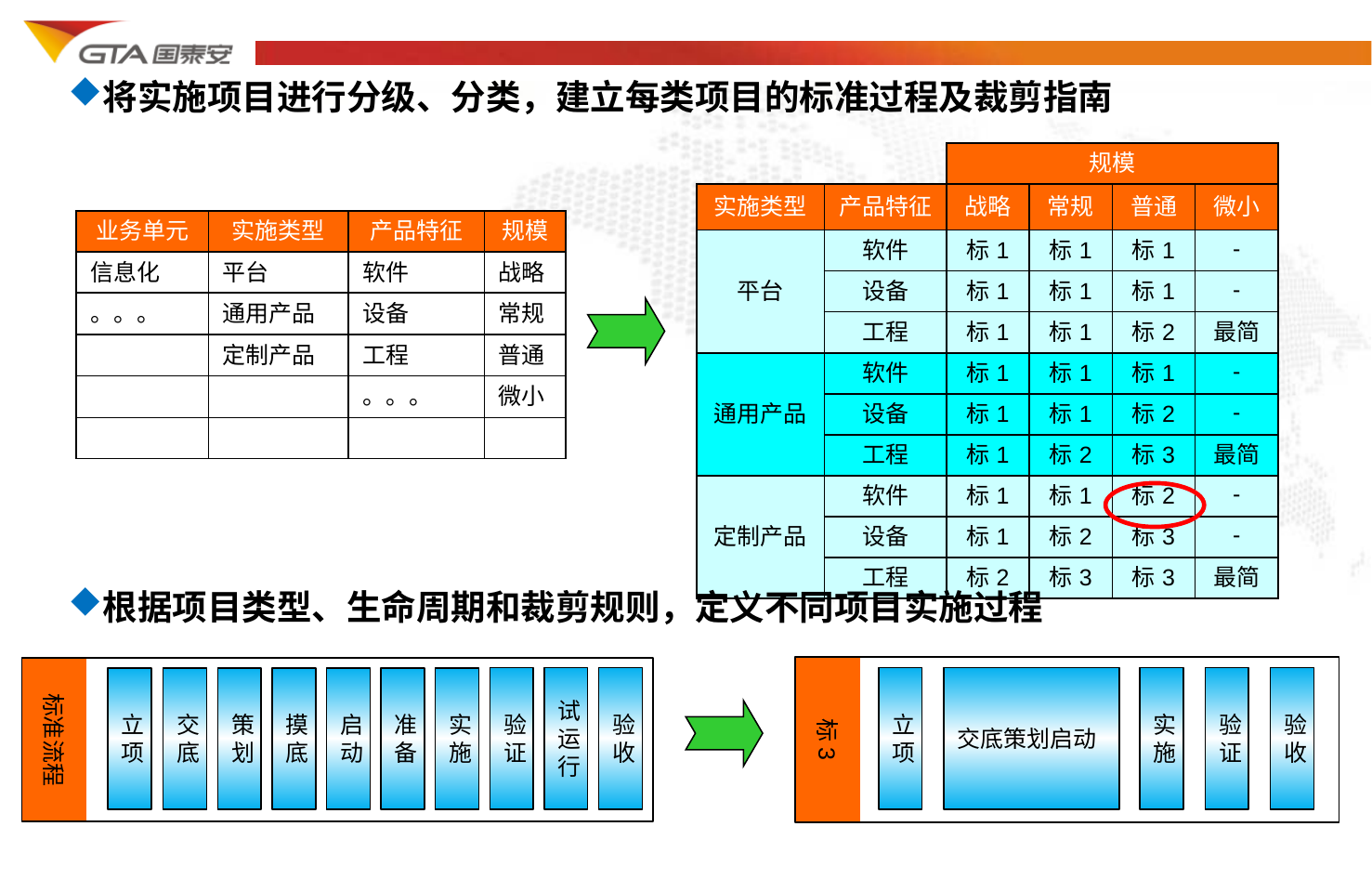

将实施项目进行分级、分类，建立每类项目的标准过程及裁剪指南
|  |  | 规模 |  |  |  |
| --- | --- | --- | --- | --- | --- |
| 实施类型 | 产品特征 | 战略 | 常规 | 普通 | 微小 |
| 平台 | 软件 | 标1 | 标1 | 标1 | - |
|  | 设备 | 标1 | 标1 | 标1 | - |
|  | 工程 | 标1 | 标1 | 标2 | 最简 |
| 通用产品 | 软件 | 标1 | 标1 | 标1 | - |
|  | 设备 | 标1 | 标1 | 标2 | - |
|  | 工程 | 标1 | 标2 | 标3 | 最简 |
| 定制产品 | 软件 | 标1 | 标1 | 标2 | - |
|  | 设备 | 标1 | 标2 | 标3 | - |
|  | 工程 | 标2 | 标3 | 标3 | 最简 |
| 业务单元 | 实施类型 | 产品特征 | 规模 |
| --- | --- | --- | --- |
| 信息化 | 平台 | 软件 | 战略 |
| 。。。 | 通用产品 | 设备 | 常规 |
|  | 定制产品 | 工程 | 普通 |
|  |  | 。。。 | 微小 |
|  |  |  |  |

根据项目类型、生命周期和裁剪规则，定义不同项目实施过程
标3

标准流程

验证
试运行
验收
立项
交底策划启动
实施
验证
验收
立项
交底
策划
摸底
启动
准备
实施